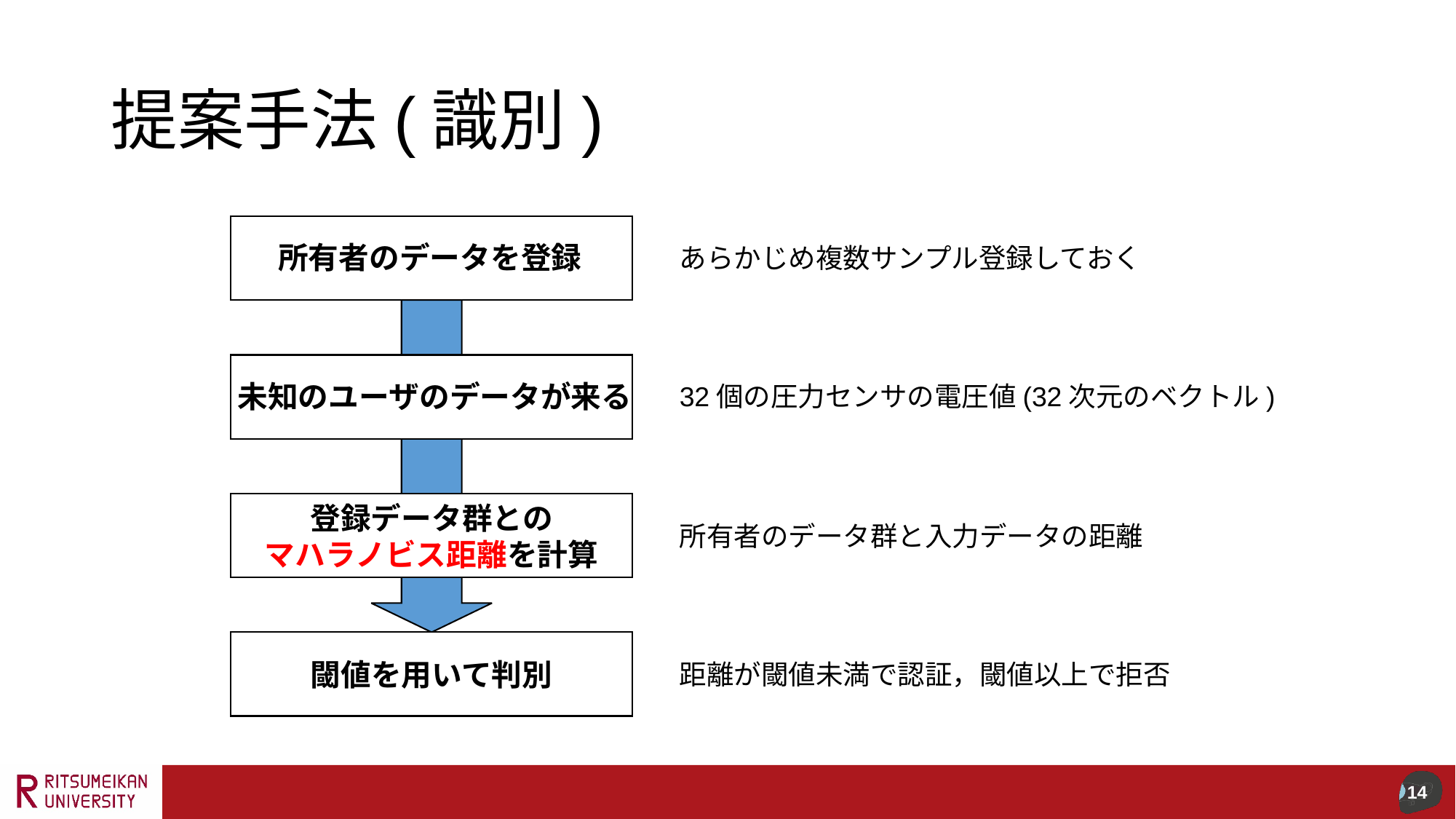

# 提案手法(識別)

所有者のデータを登録
あらかじめ複数サンプル登録しておく

未知のユーザのデータが来る
32個の圧力センサの電圧値(32次元のベクトル)

登録データ群との
マハラノビス距離を計算

所有者のデータ群と入力データの距離

閾値を用いて判別
距離が閾値未満で認証，閾値以上で拒否
14